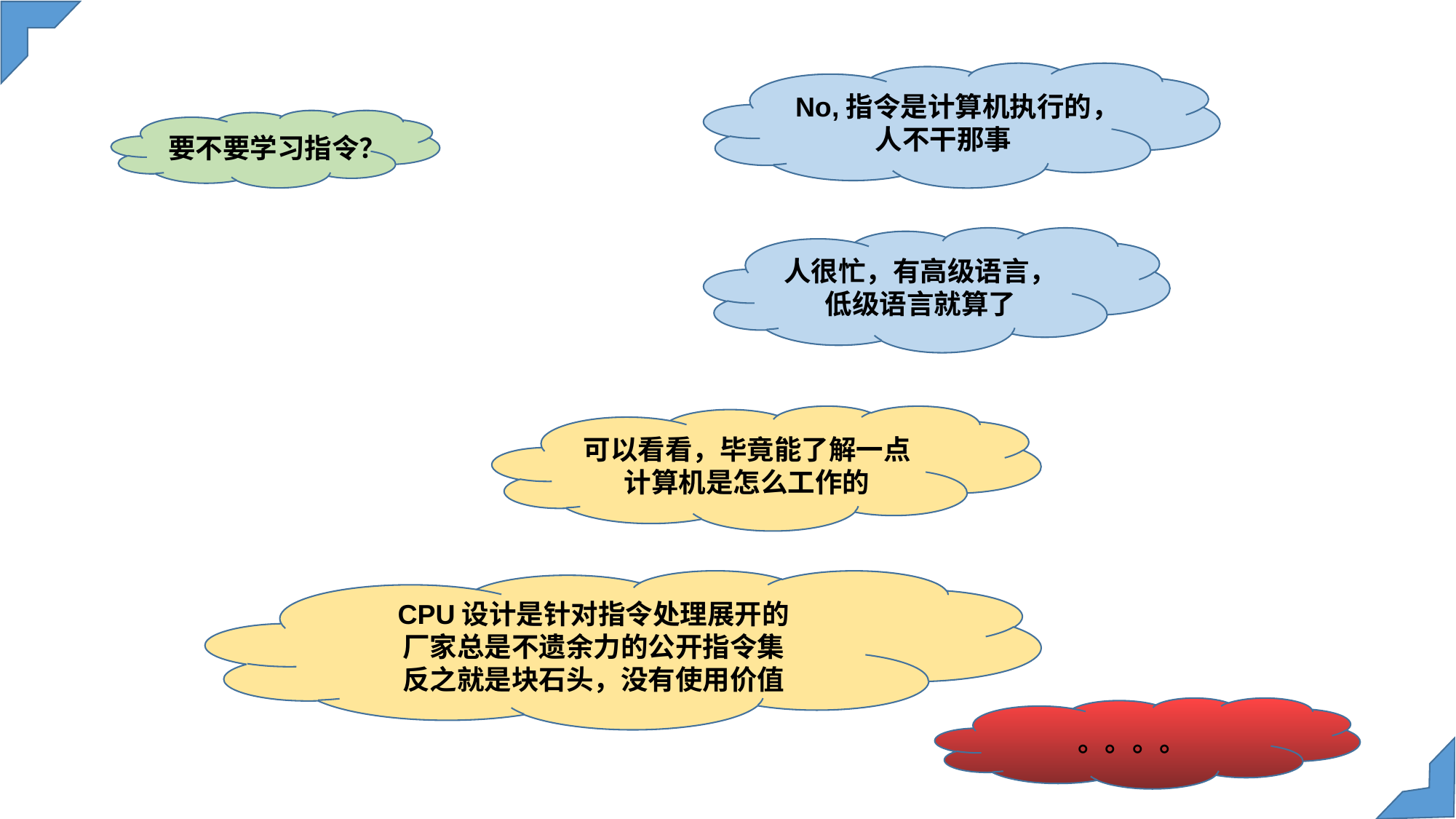

No,指令是计算机执行的，人不干那事
要不要学习指令？
人很忙，有高级语言，低级语言就算了
可以看看，毕竟能了解一点计算机是怎么工作的
CPU设计是针对指令处理展开的
厂家总是不遗余力的公开指令集
反之就是块石头，没有使用价值
。。。。